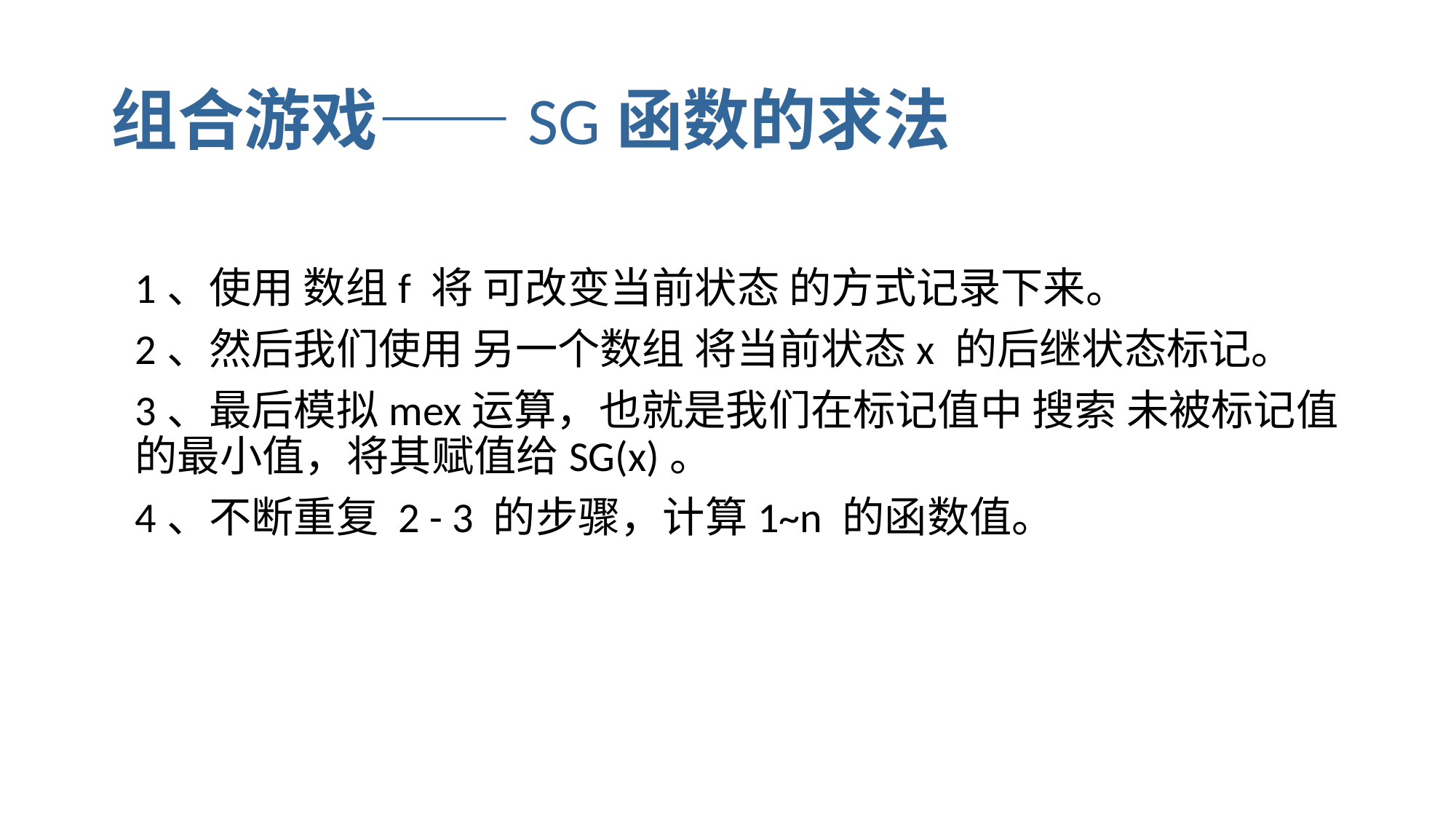

# 组合游戏——SG函数的求法
1、使用 数组f 将 可改变当前状态 的方式记录下来。
2、然后我们使用 另一个数组 将当前状态x 的后继状态标记。
3、最后模拟mex运算，也就是我们在标记值中 搜索 未被标记值 的最小值，将其赋值给SG(x)。
4、不断重复 2 - 3 的步骤，计算1~n 的函数值。